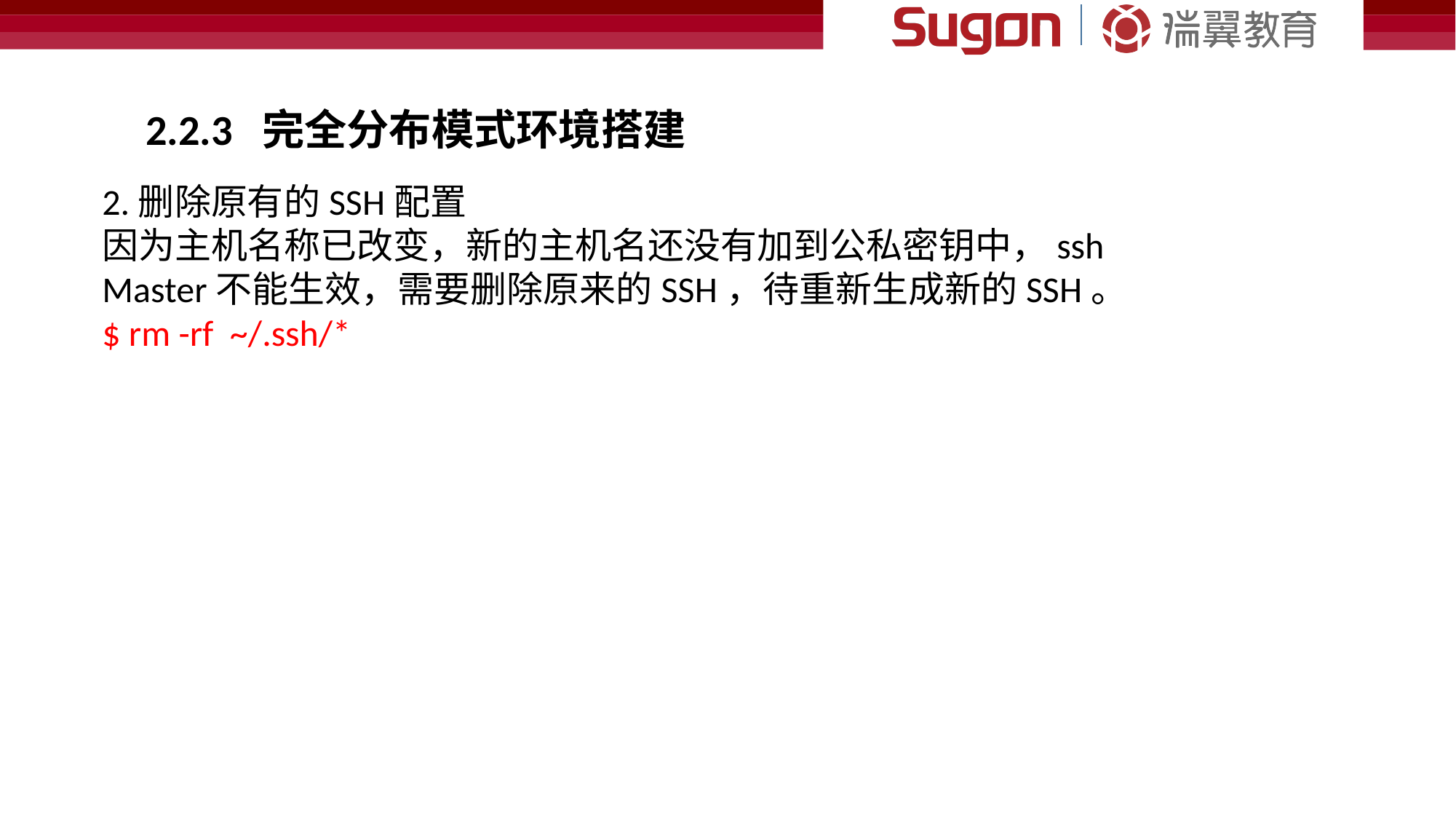

2.2.3  完全分布模式环境搭建
2.删除原有的SSH配置
因为主机名称已改变，新的主机名还没有加到公私密钥中，ssh Master不能生效，需要删除原来的SSH，待重新生成新的SSH。
$ rm -rf  ~/.ssh/*